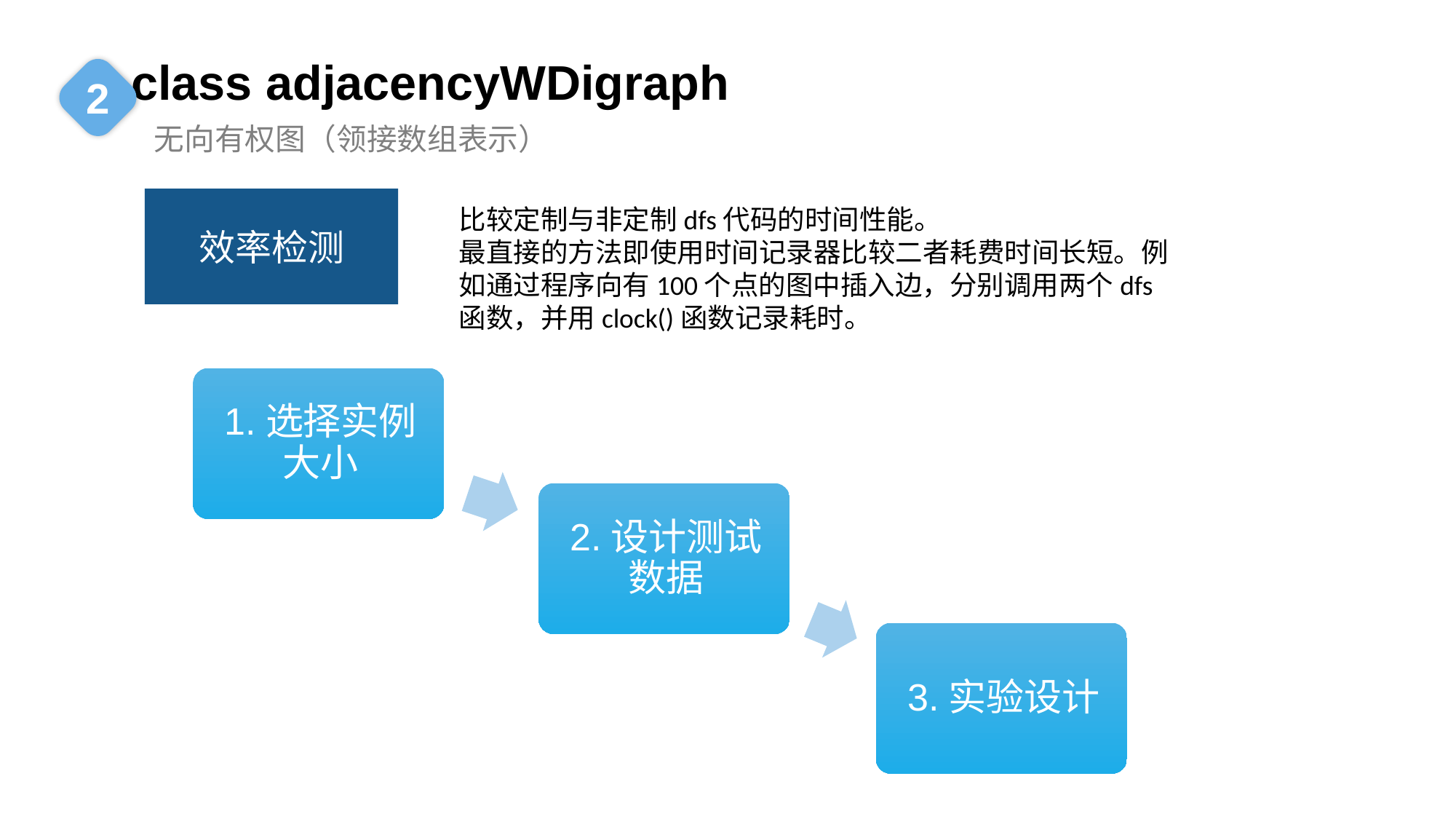

class adjacencyWDigraph
无向有权图（领接数组表示）

2
效率检测
比较定制与非定制dfs代码的时间性能。
最直接的方法即使用时间记录器比较二者耗费时间长短。例如通过程序向有100个点的图中插入边，分别调用两个dfs函数，并用clock()函数记录耗时。
1.选择实例大小

2.设计测试数据

3.实验设计